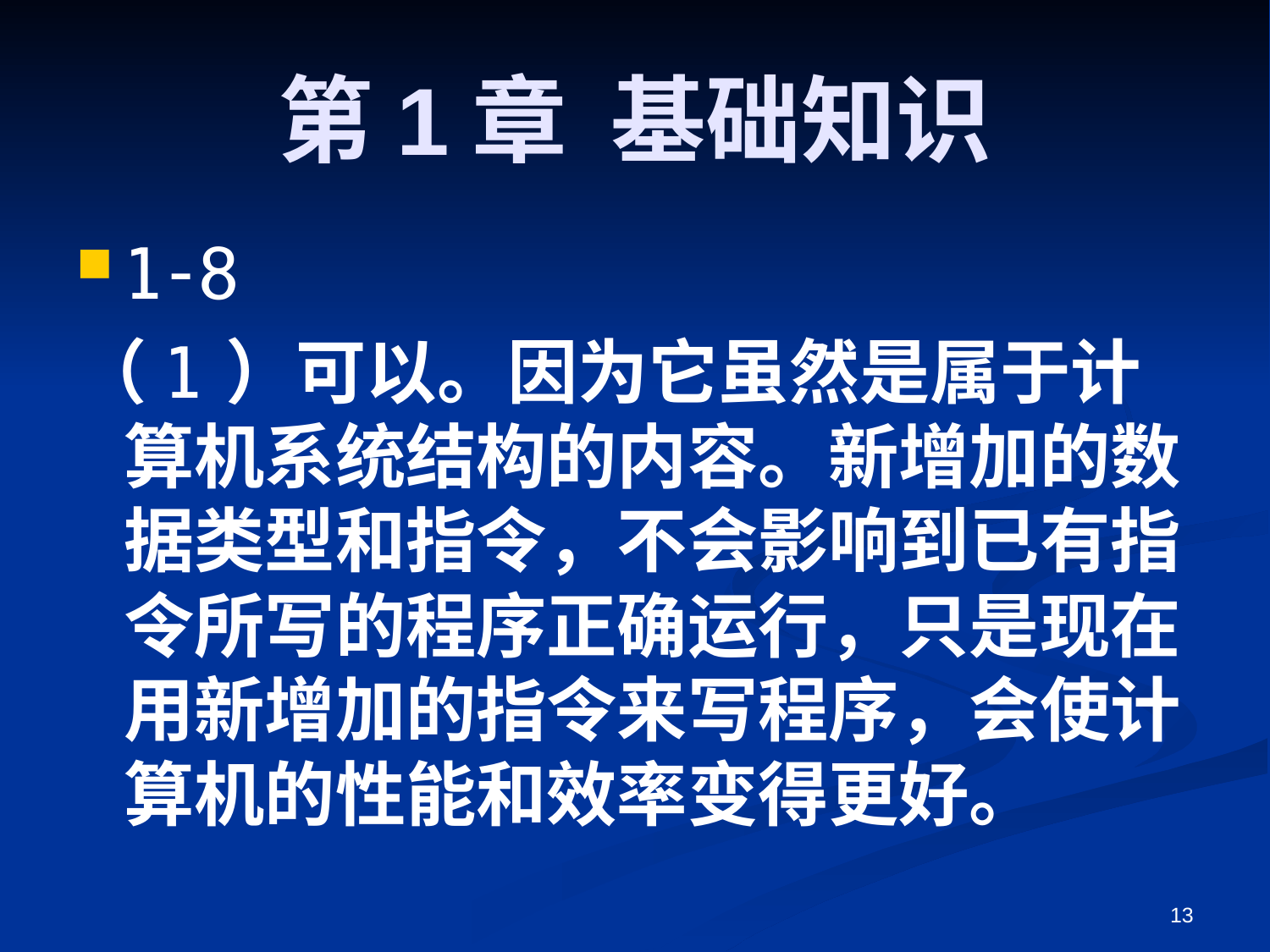

# 第1章  基础知识
1-8
（1）可以。因为它虽然是属于计算机系统结构的内容。新增加的数据类型和指令，不会影响到已有指令所写的程序正确运行，只是现在用新增加的指令来写程序，会使计算机的性能和效率变得更好。
13